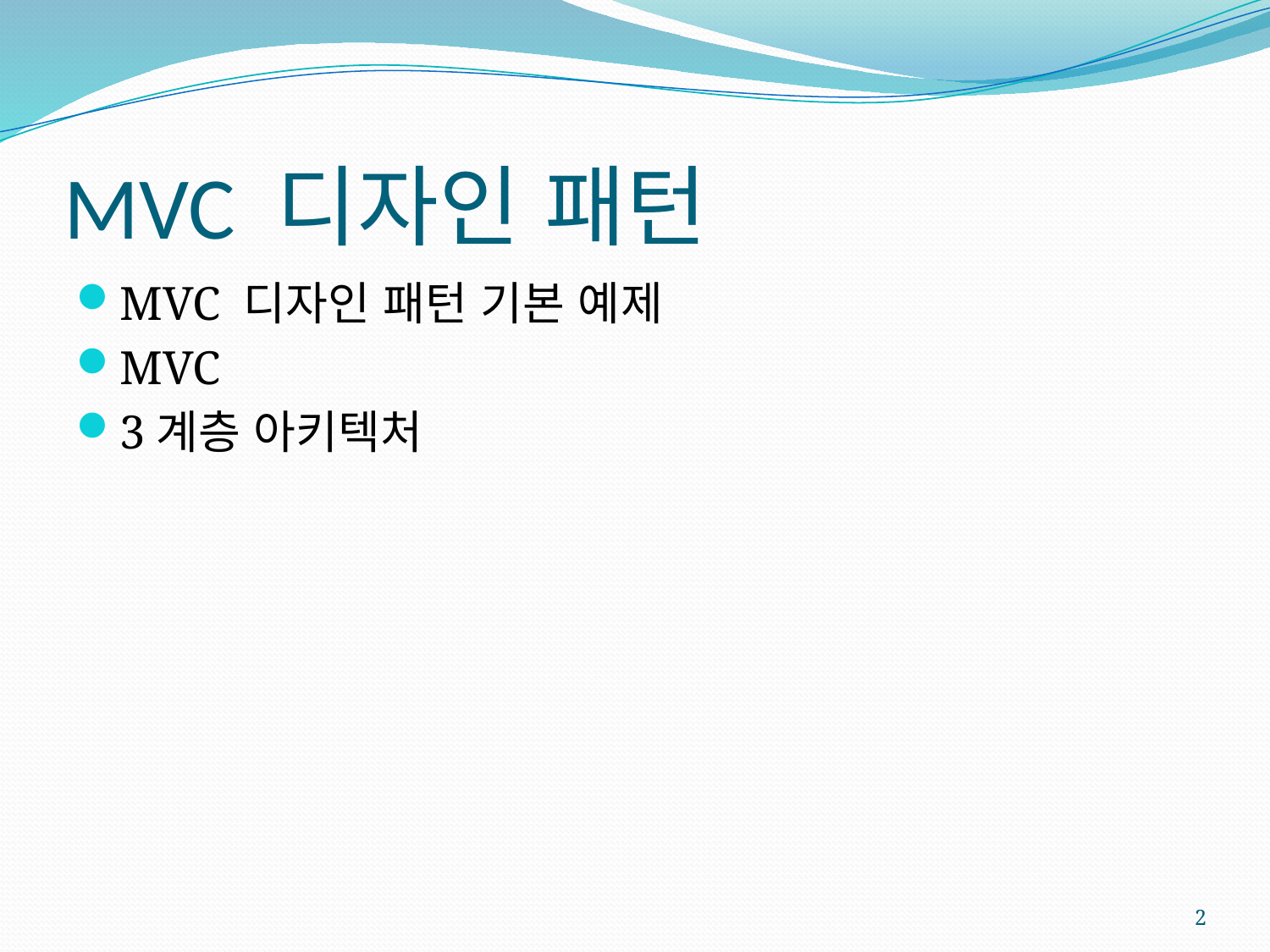

# MVC 디자인 패턴
MVC 디자인 패턴 기본 예제
MVC
3계층 아키텍처
2